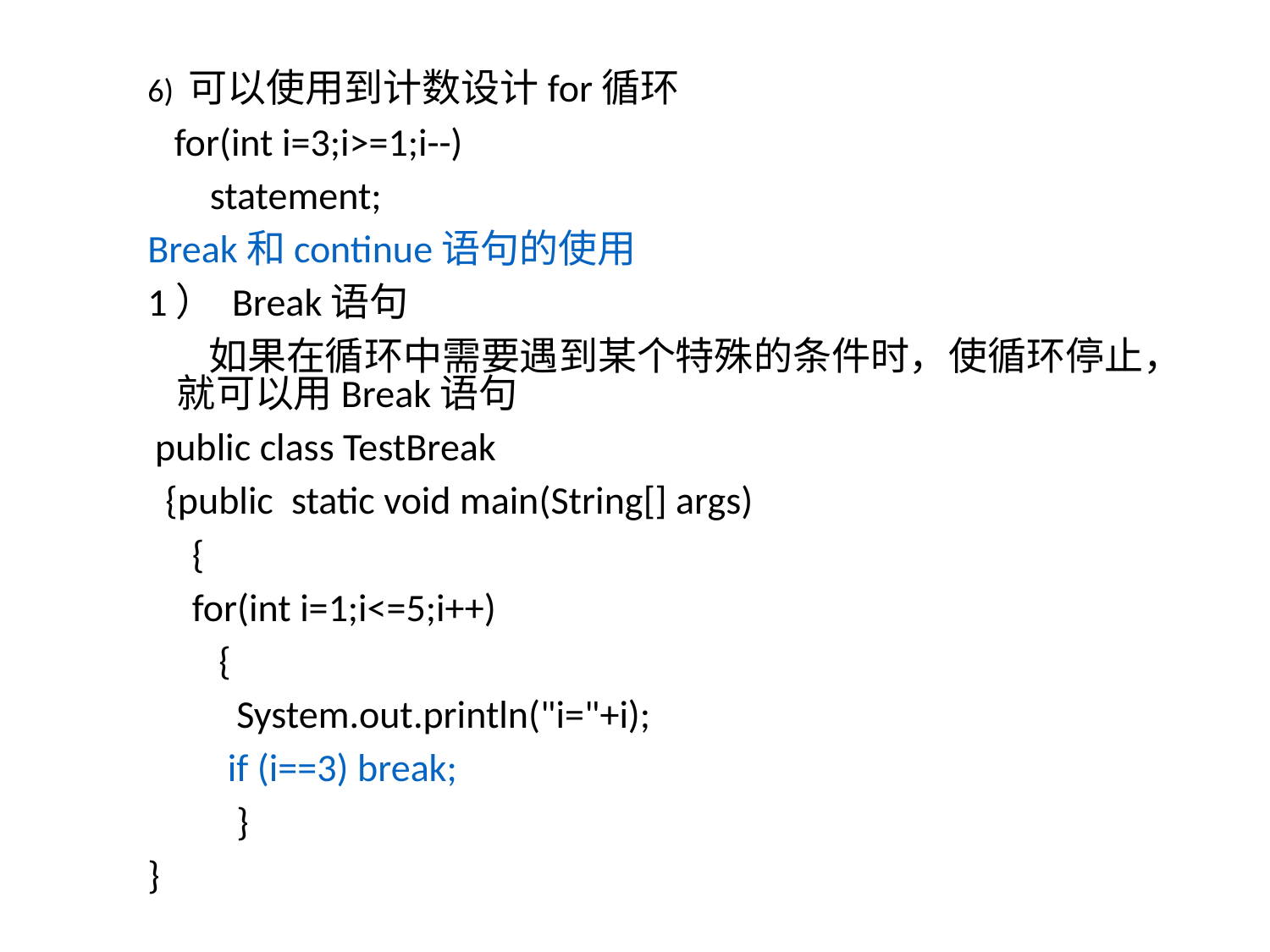

6) 可以使用到计数设计for循环
   for(int i=3;i>=1;i--)
       statement;
Break和continue语句的使用
1） Break语句
      如果在循环中需要遇到某个特殊的条件时，使循环停止，就可以用Break语句
 public class TestBreak
  {public  static void main(String[] args)
     {
     for(int i=1;i<=5;i++)
        {
          System.out.println("i="+i);
         if (i==3) break;
          }
}